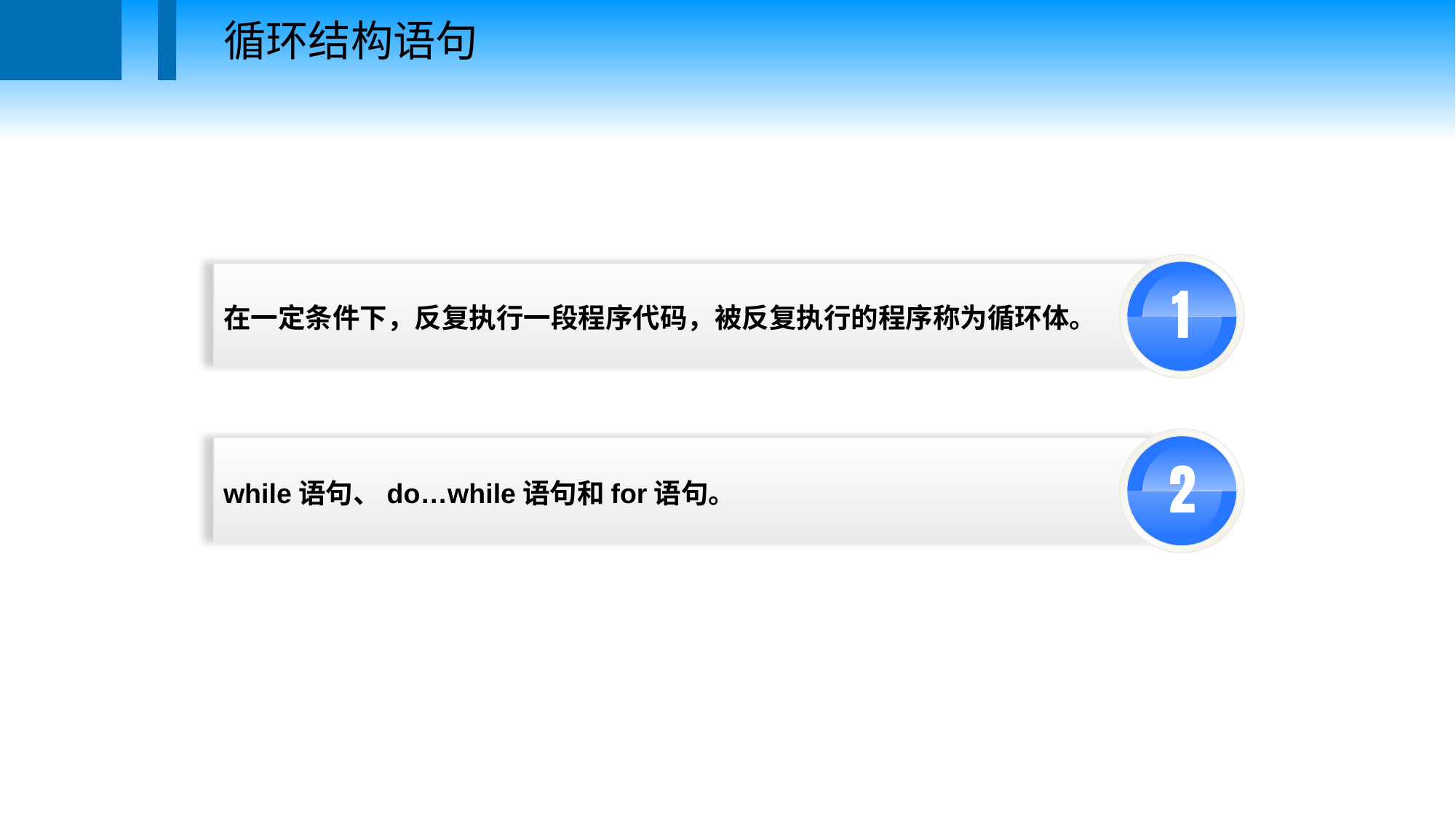

循环结构语句

1

单击此处添加段落文字内容

在一定条件下，反复执行一段程序代码，被反复执行的程序称为循环体。

2

单击此处添加段落文字内容

while语句、do…while语句和for语句。